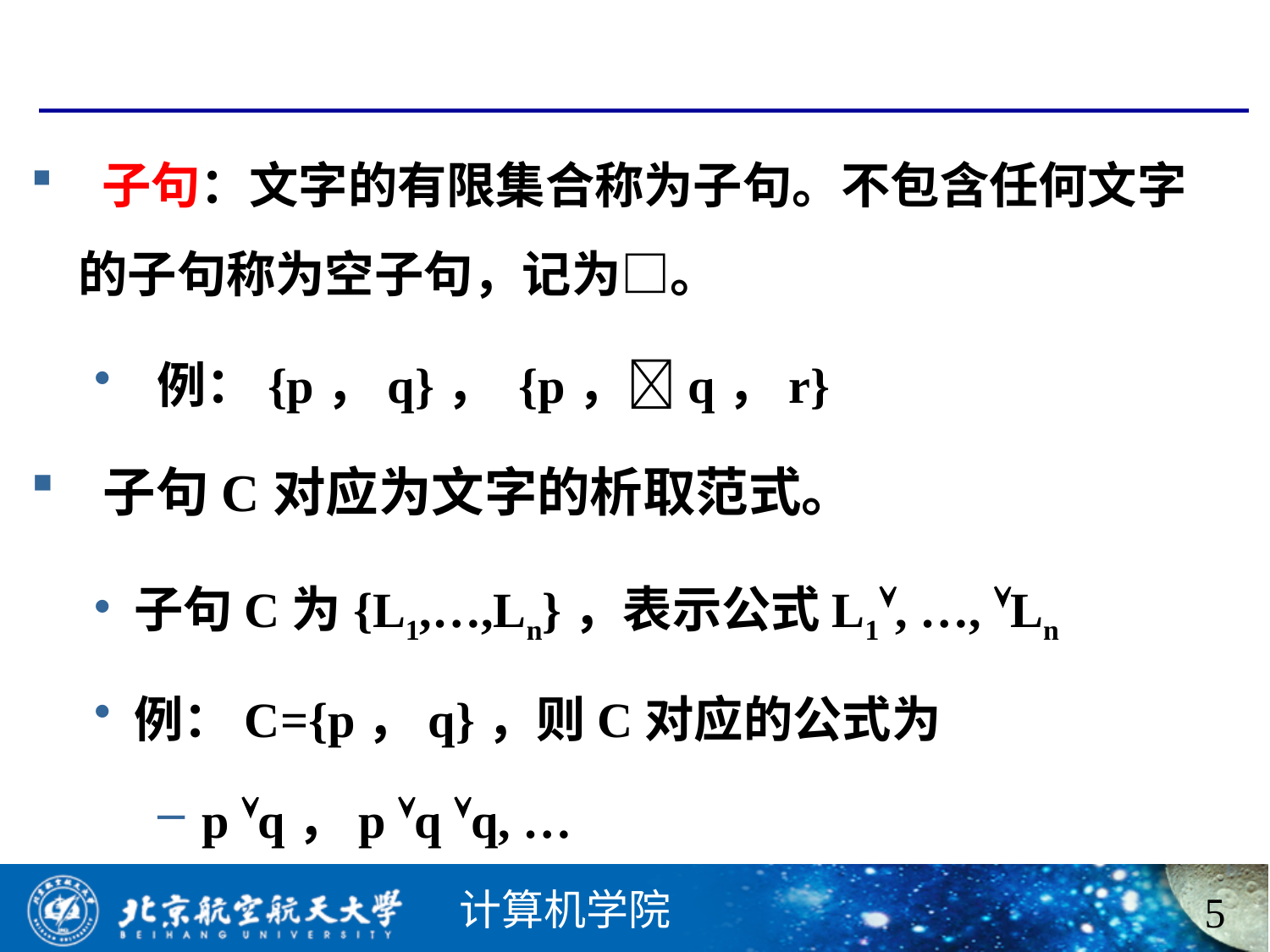

#
 子句：文字的有限集合称为子句。不包含任何文字的子句称为空子句，记为□。
 例：{p，q}， {p，¬q，r}
 子句C对应为文字的析取范式。
子句C为{L1,…,Ln}，表示公式L1∨, …, ∨Ln
例：C={p，q}，则C对应的公式为
 p ∨q，p ∨q ∨q, …